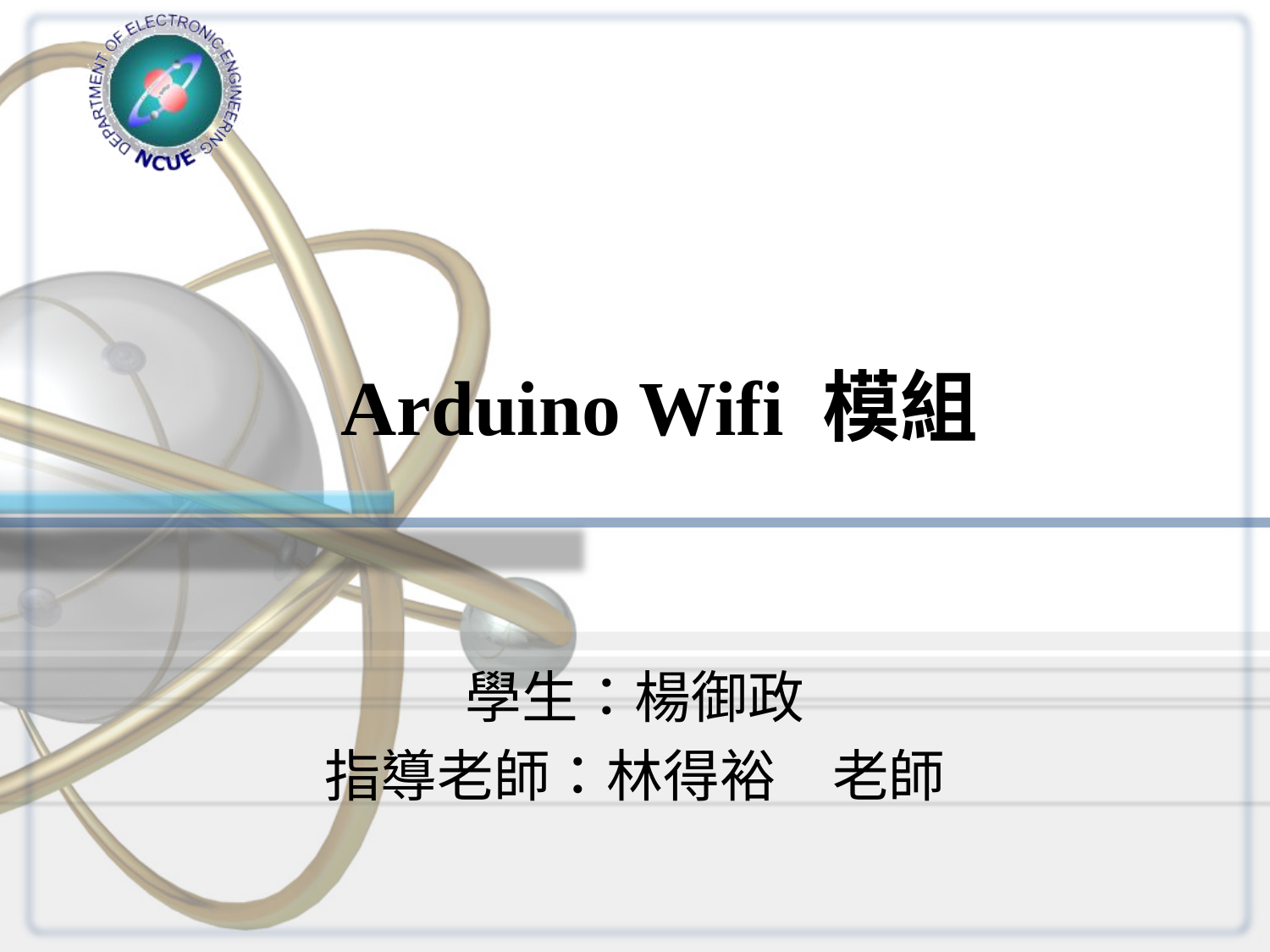

# Arduino Wifi 模組
學生：楊御政
指導老師：林得裕	老師